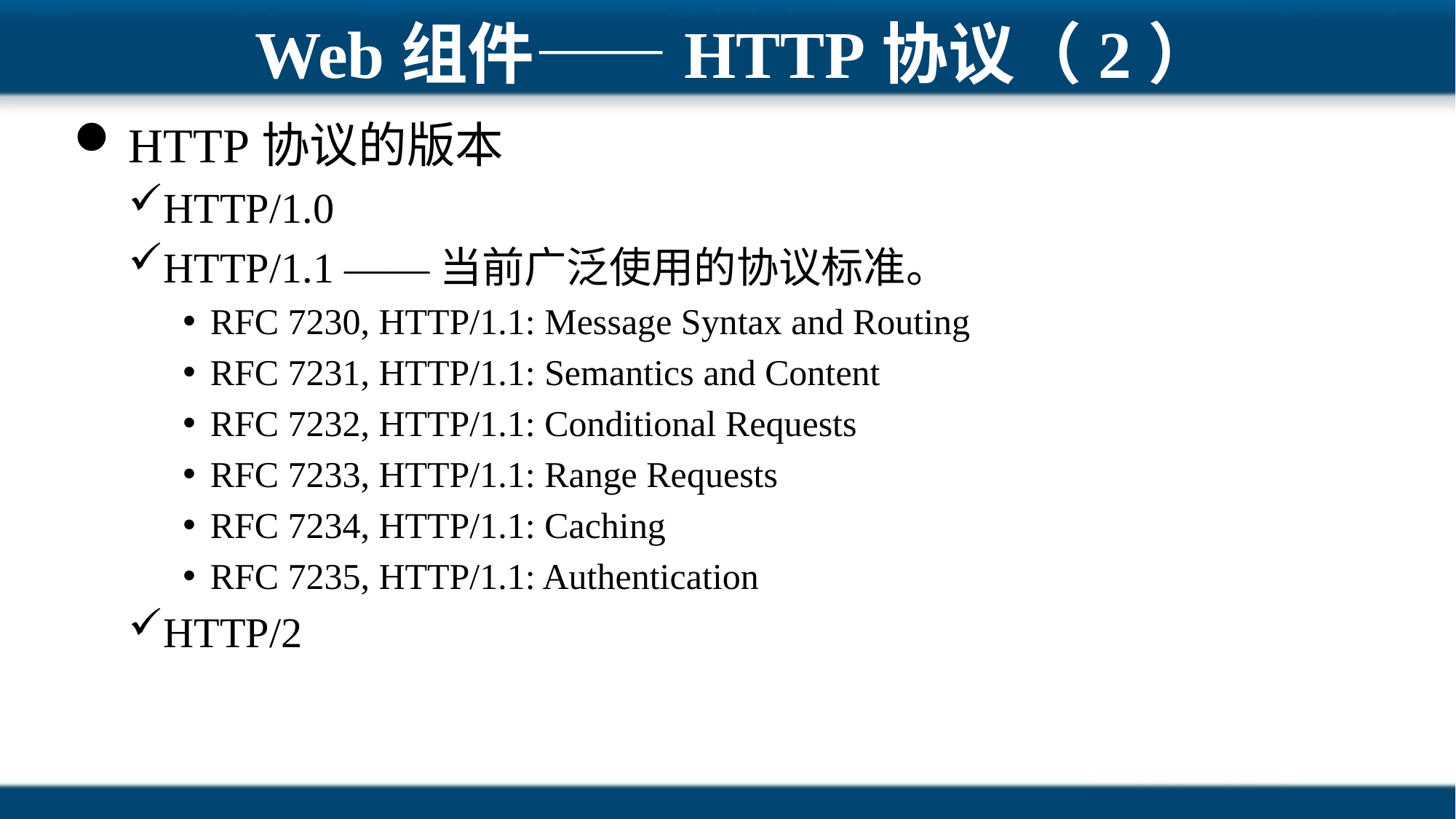

# Web组件——HTTP协议（2）
HTTP协议的版本
HTTP/1.0
HTTP/1.1 ——当前广泛使用的协议标准。
RFC 7230, HTTP/1.1: Message Syntax and Routing
RFC 7231, HTTP/1.1: Semantics and Content
RFC 7232, HTTP/1.1: Conditional Requests
RFC 7233, HTTP/1.1: Range Requests
RFC 7234, HTTP/1.1: Caching
RFC 7235, HTTP/1.1: Authentication
HTTP/2